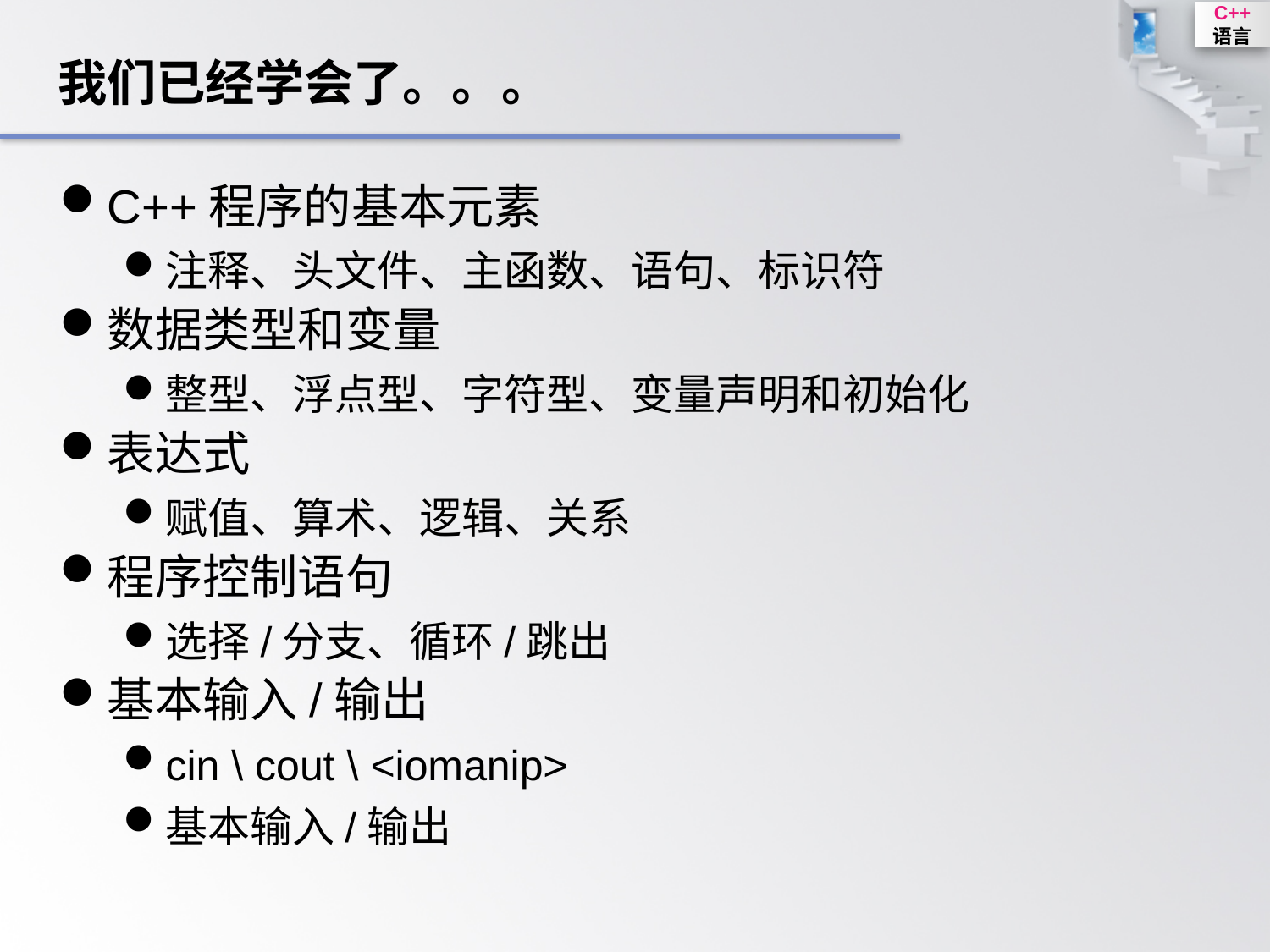

我们已经学会了。。。
C++程序的基本元素
注释、头文件、主函数、语句、标识符
数据类型和变量
整型、浮点型、字符型、变量声明和初始化
表达式
赋值、算术、逻辑、关系
程序控制语句
选择/分支、循环/跳出
基本输入/输出
cin \ cout \ <iomanip>
基本输入/输出